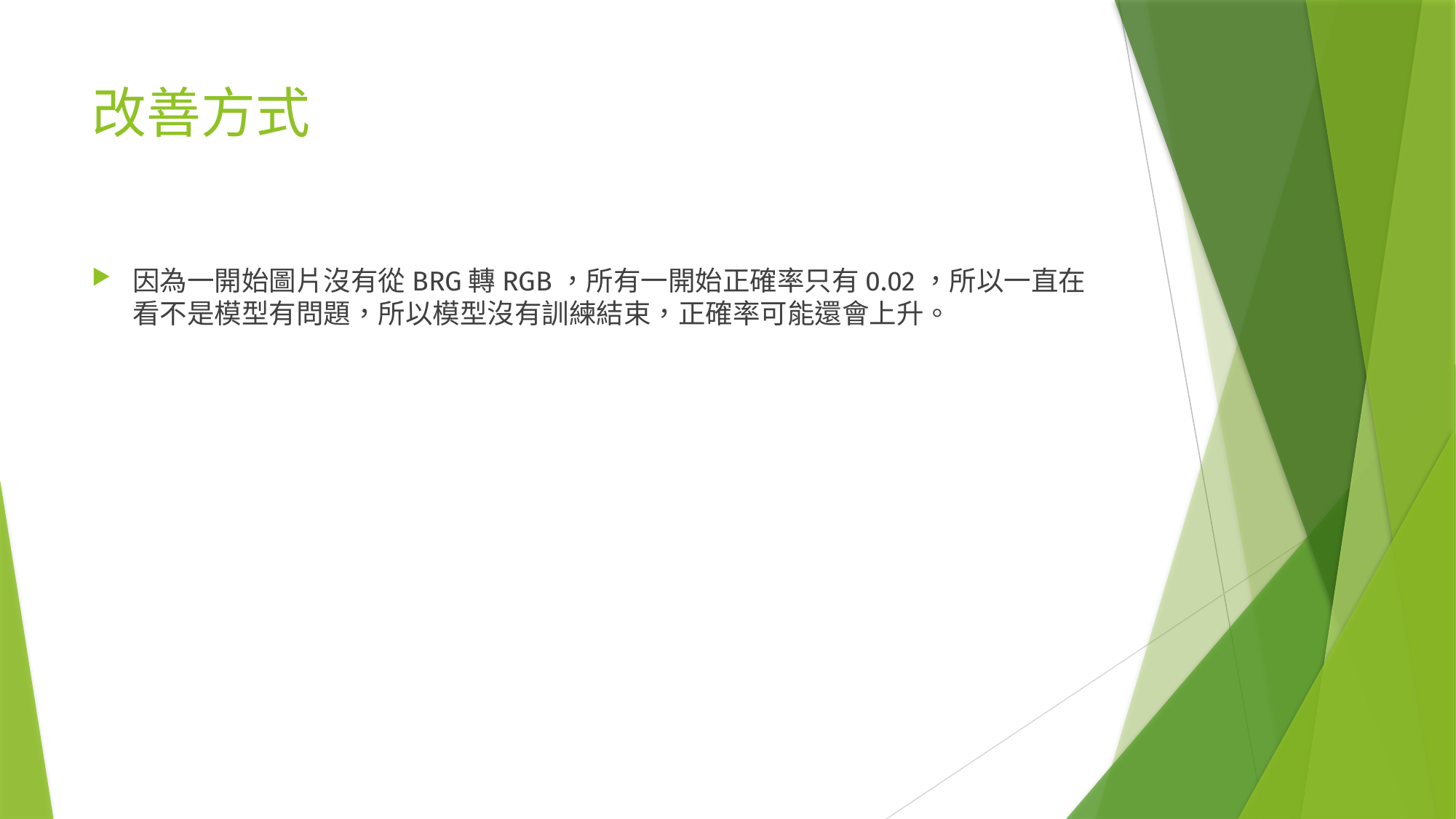

# 改善方式
因為一開始圖片沒有從BRG轉RGB，所有一開始正確率只有0.02，所以一直在看不是模型有問題，所以模型沒有訓練結束，正確率可能還會上升。